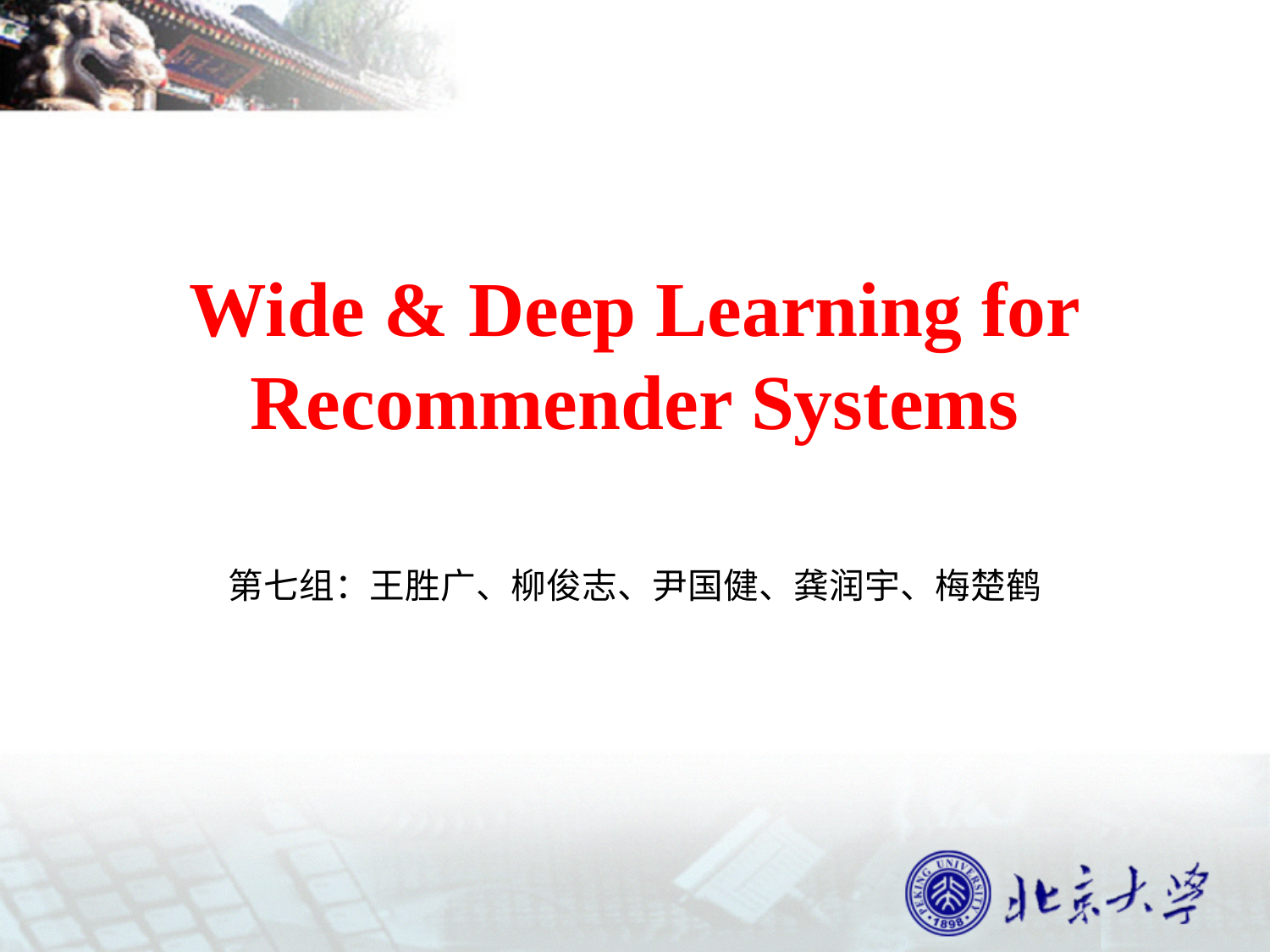

Wide & Deep Learning for Recommender Systems
第七组：王胜广、柳俊志、尹国健、龚润宇、梅楚鹤